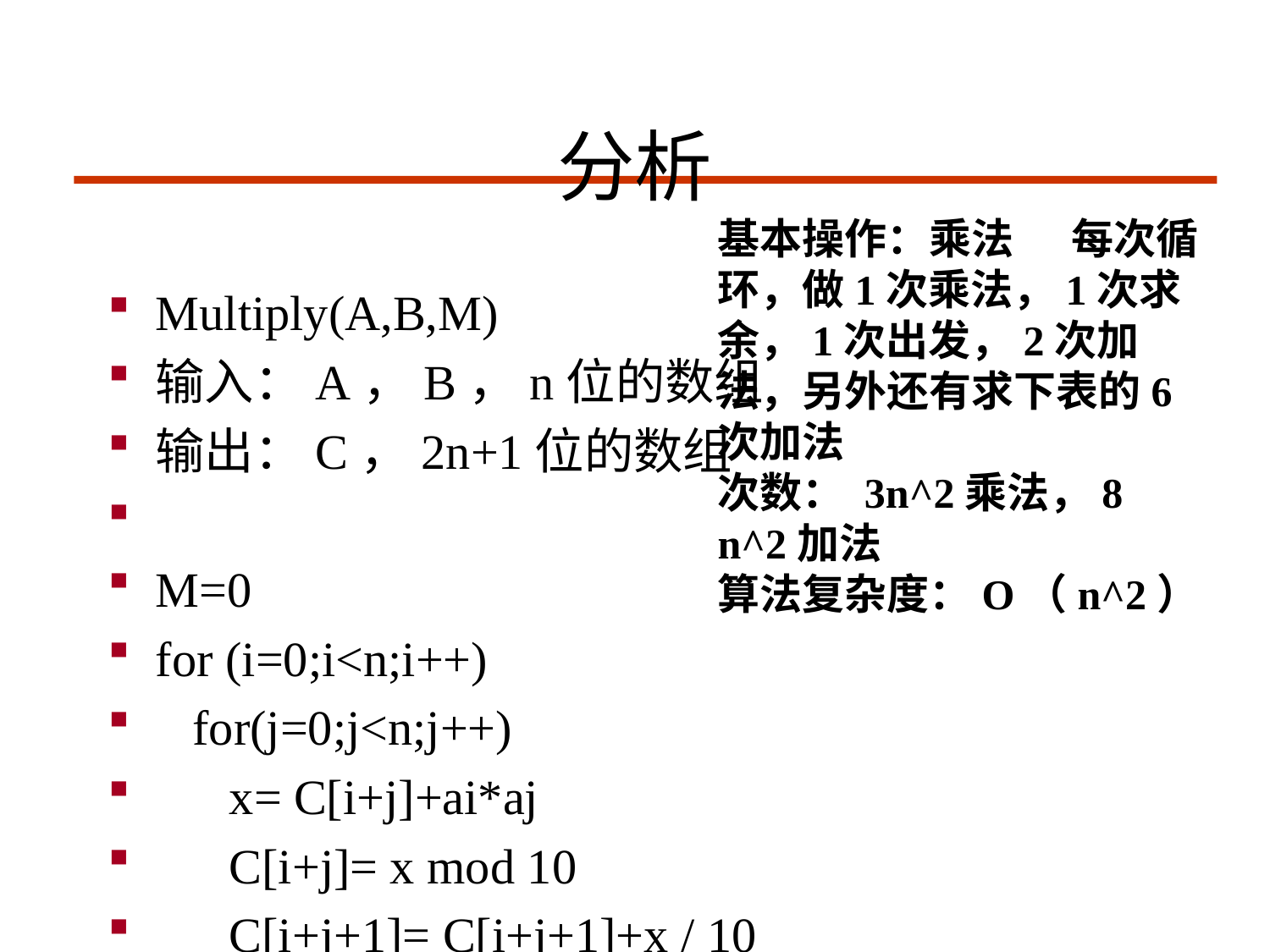

# 分析
基本操作：乘法      每次循环，做1次乘法，1次求余，1次出发，2次加法，另外还有求下表的6次加法
次数： 3n^2乘法，8 n^2加法
算法复杂度：O（n^2）

Multiply(A,B,M)
输入：A，B，n位的数组
输出：C，2n+1位的数组

M=0
for (i=0;i<n;i++)
   for(j=0;j<n;j++)
      x= C[i+j]+ai*aj
      C[i+j]= x mod 10
      C[i+j+1]= C[i+j+1]+x / 10